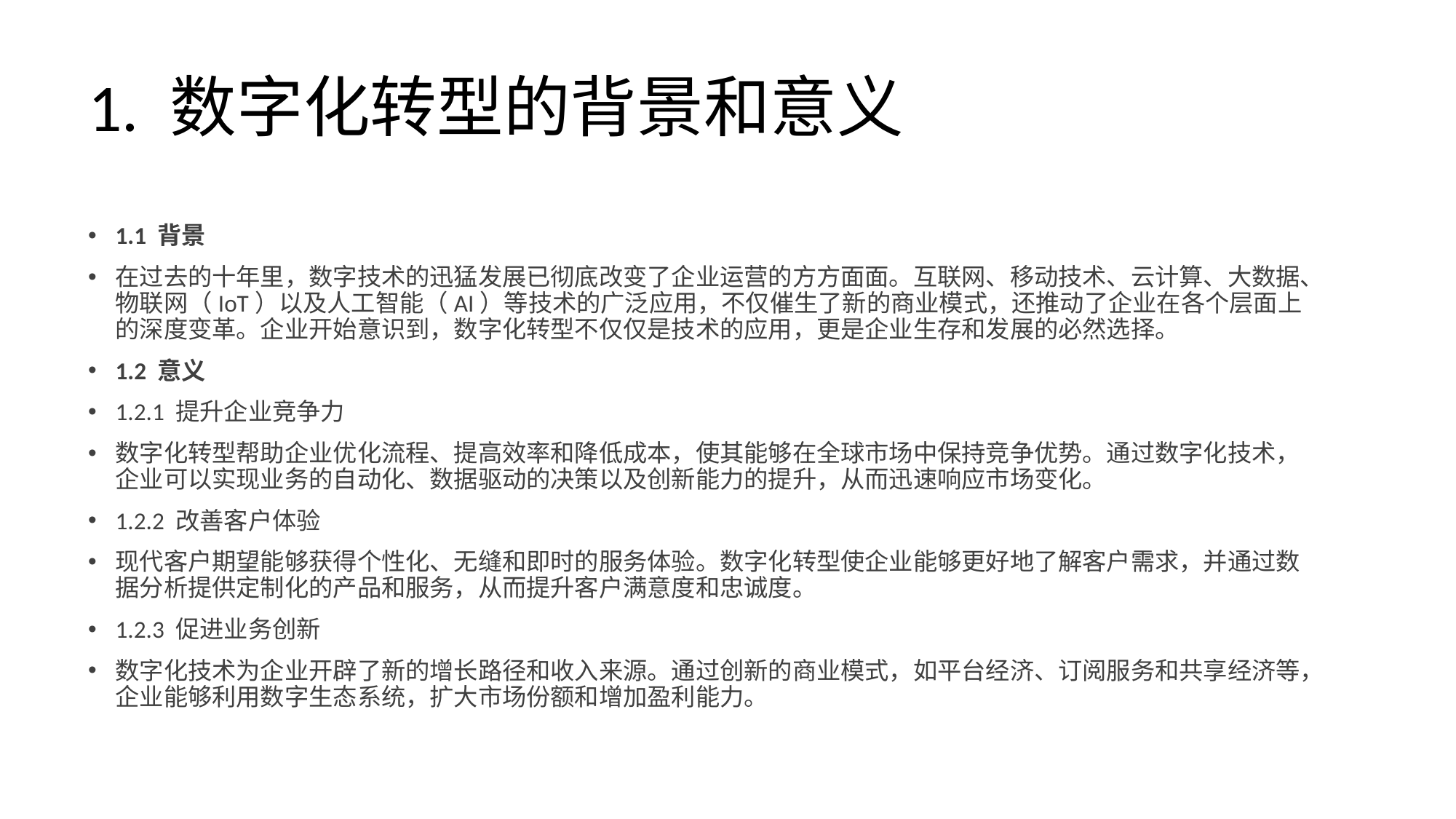

# 1. 数字化转型的背景和意义
1.1 背景
在过去的十年里，数字技术的迅猛发展已彻底改变了企业运营的方方面面。互联网、移动技术、云计算、大数据、物联网（IoT）以及人工智能（AI）等技术的广泛应用，不仅催生了新的商业模式，还推动了企业在各个层面上的深度变革。企业开始意识到，数字化转型不仅仅是技术的应用，更是企业生存和发展的必然选择。
1.2 意义
1.2.1 提升企业竞争力
数字化转型帮助企业优化流程、提高效率和降低成本，使其能够在全球市场中保持竞争优势。通过数字化技术，企业可以实现业务的自动化、数据驱动的决策以及创新能力的提升，从而迅速响应市场变化。
1.2.2 改善客户体验
现代客户期望能够获得个性化、无缝和即时的服务体验。数字化转型使企业能够更好地了解客户需求，并通过数据分析提供定制化的产品和服务，从而提升客户满意度和忠诚度。
1.2.3 促进业务创新
数字化技术为企业开辟了新的增长路径和收入来源。通过创新的商业模式，如平台经济、订阅服务和共享经济等，企业能够利用数字生态系统，扩大市场份额和增加盈利能力。